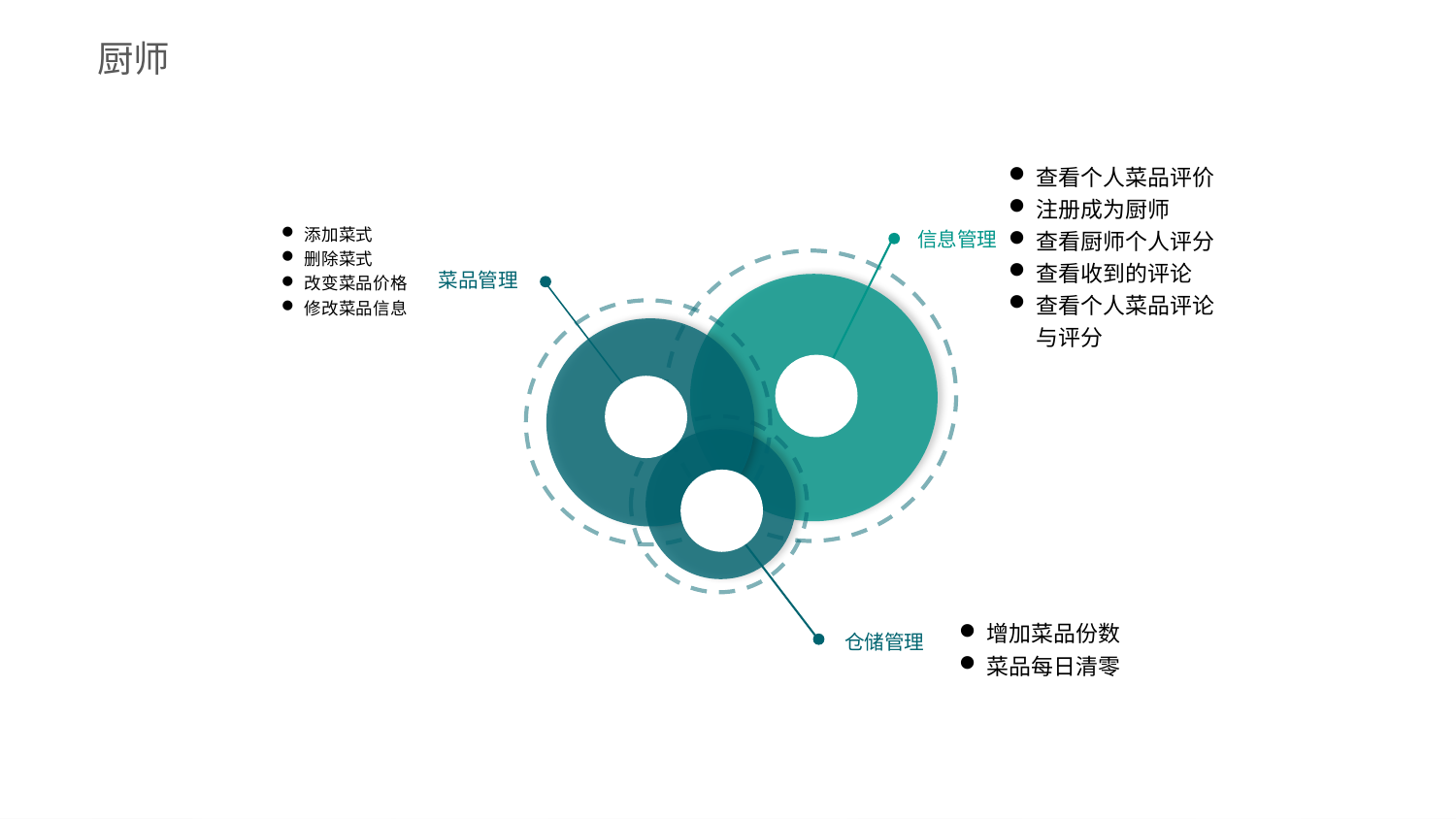

厨师
查看个人菜品评价
注册成为厨师
查看厨师个人评分
查看收到的评论
查看个人菜品评论与评分

添加菜式
删除菜式
改变菜品价格
修改菜品信息
信息管理

菜品管理

增加菜品份数
菜品每日清零

仓储管理